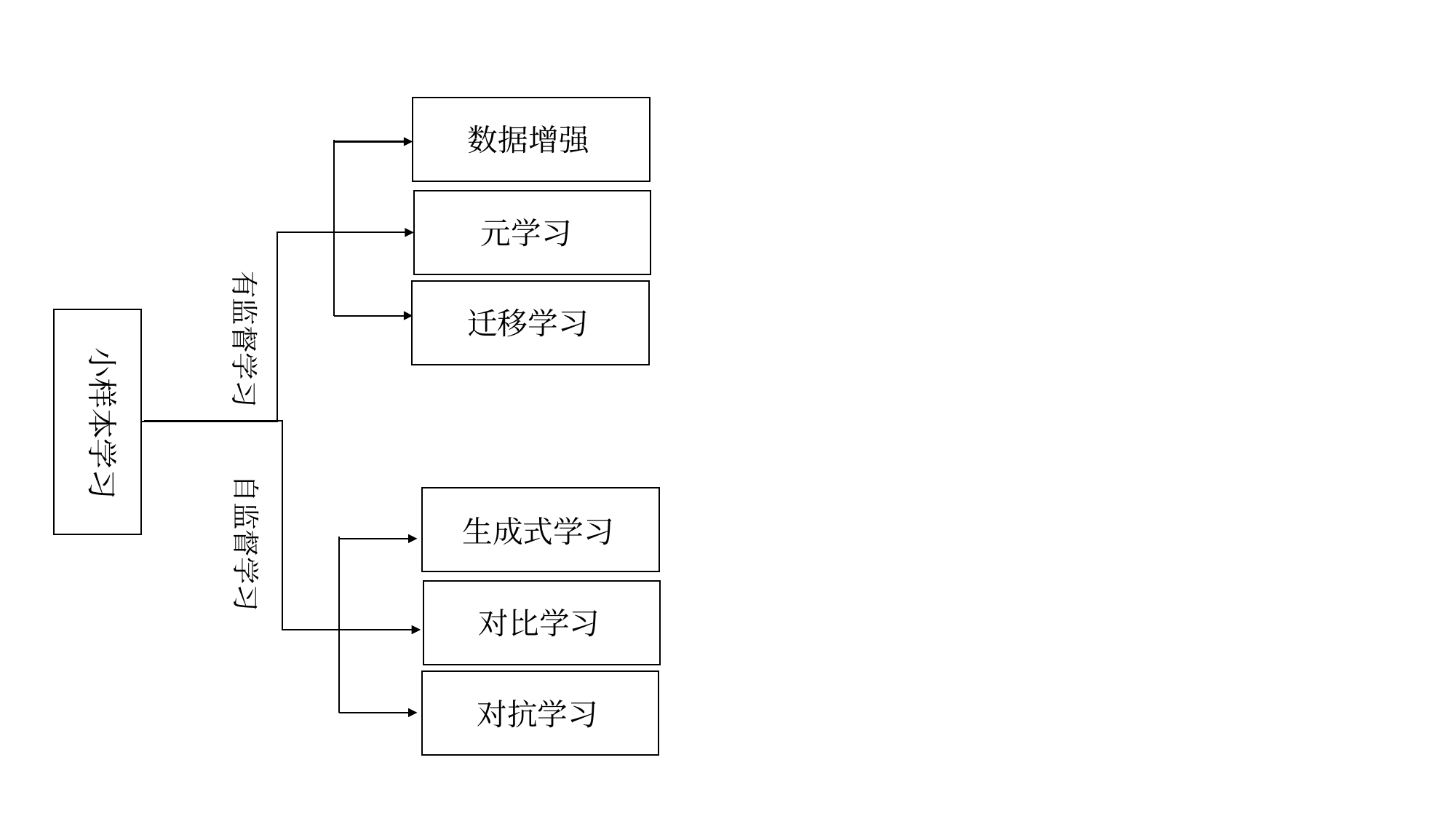

数据增强

元学习
有监督学习

迁移学习

小样本学习
自监督学习

生成式学习

对比学习

对抗学习